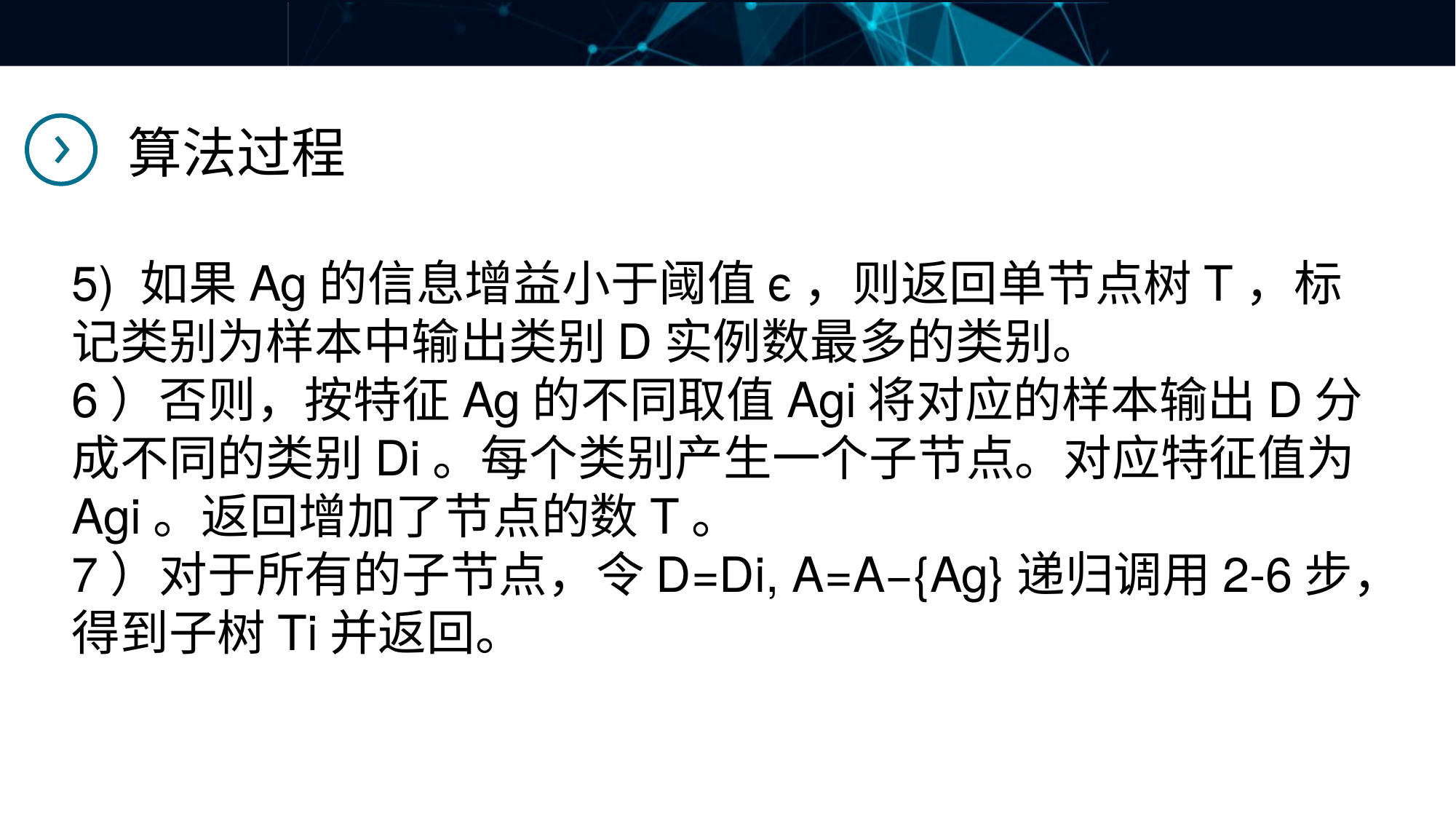

算法过程
5) 如果Ag的信息增益小于阈值ϵ，则返回单节点树T，标记类别为样本中输出类别D实例数最多的类别。
6）否则，按特征Ag的不同取值Agi将对应的样本输出D分成不同的类别Di。每个类别产生一个子节点。对应特征值为Agi。返回增加了节点的数T。
7）对于所有的子节点，令D=Di, A=A−{Ag}递归调用2-6步，得到子树Ti并返回。